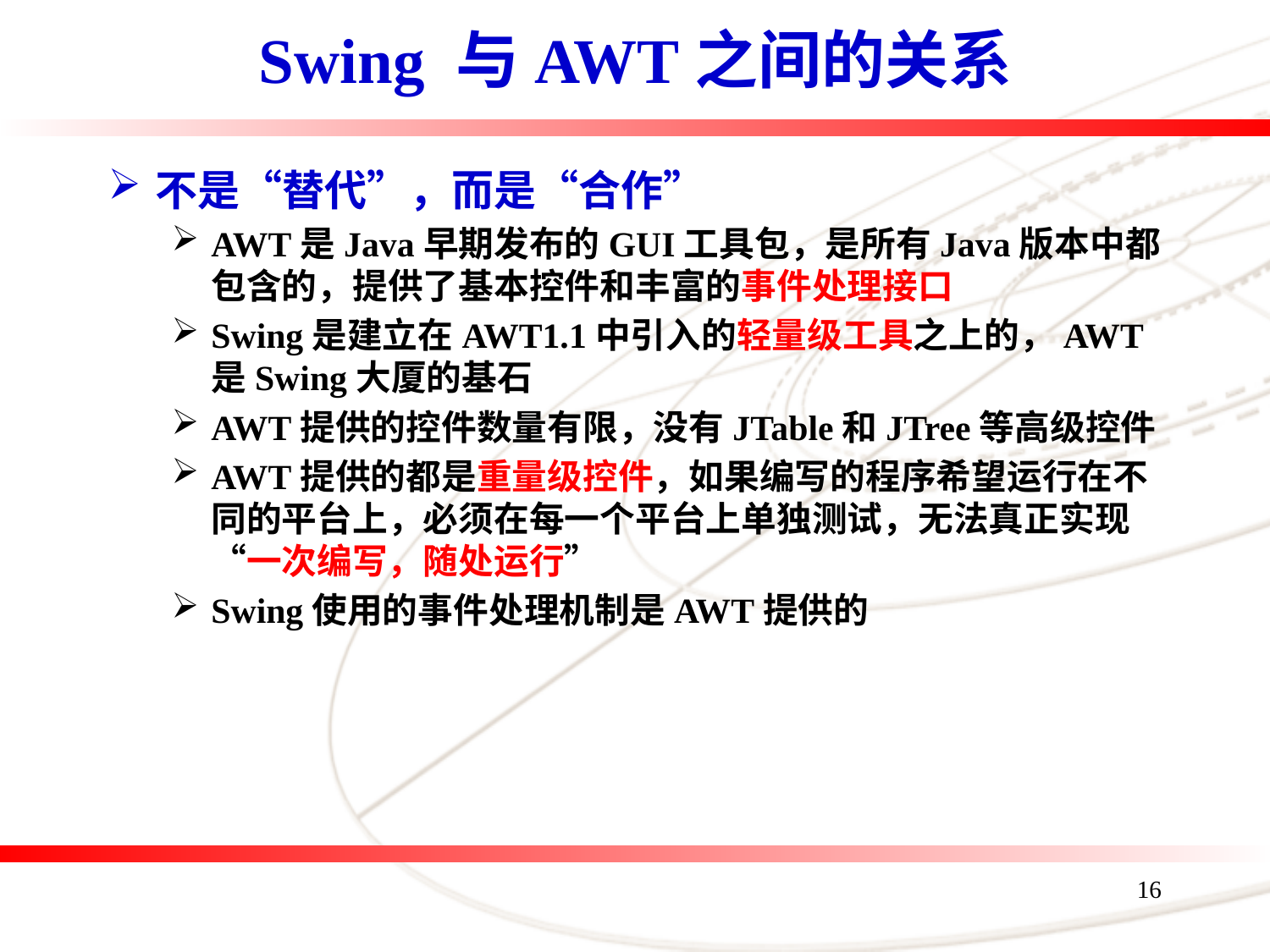

# Swing 与AWT之间的关系
不是“替代”，而是“合作”
AWT是Java早期发布的GUI工具包，是所有Java版本中都包含的，提供了基本控件和丰富的事件处理接口
Swing是建立在AWT1.1中引入的轻量级工具之上的，AWT是Swing大厦的基石
AWT提供的控件数量有限，没有JTable和JTree等高级控件
AWT提供的都是重量级控件，如果编写的程序希望运行在不同的平台上，必须在每一个平台上单独测试，无法真正实现“一次编写，随处运行”
Swing使用的事件处理机制是AWT提供的

16